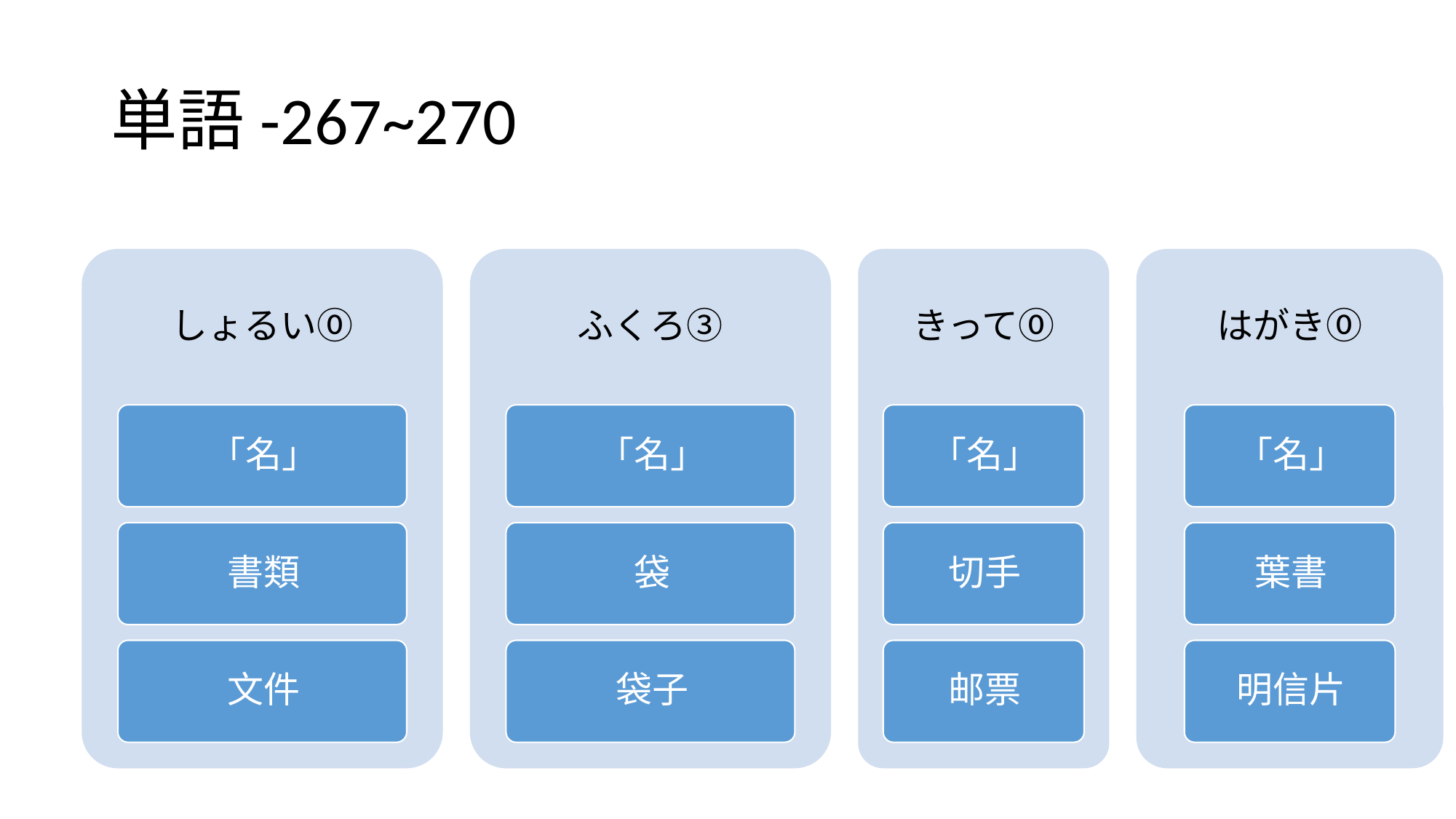

# 単語-267~270
しょるい⓪
「名」
書類
文件
ふくろ③
「名」
袋
袋子
きって⓪
「名」
切手
邮票
はがき⓪
「名」
葉書
明信片